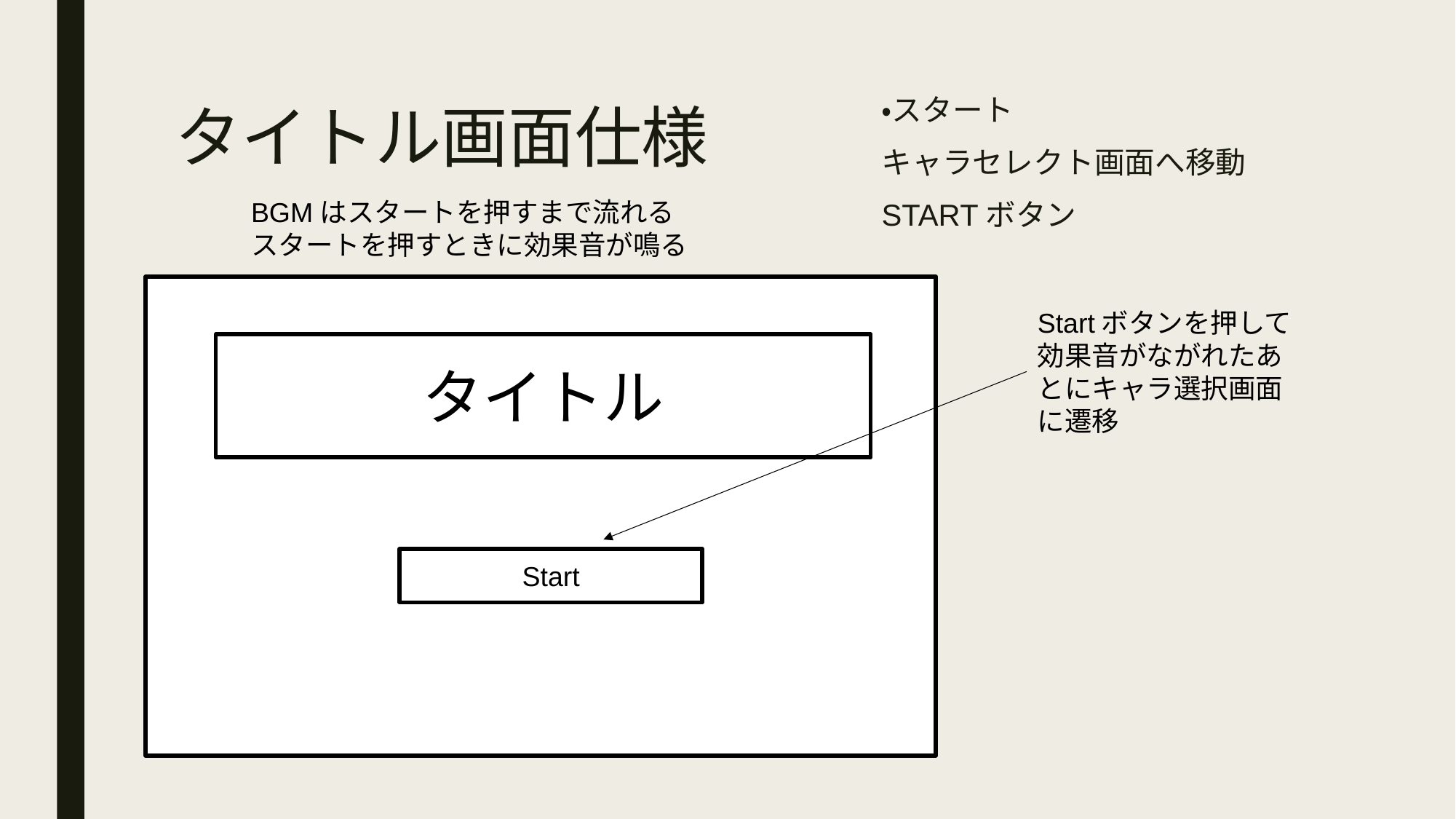

・スタート
キャラセレクト画面へ移動
STARTボタン

# タイトル画面仕様
BGMはスタートを押すまで流れる
スタートを押すときに効果音が鳴る

Startボタンを押して効果音がながれたあとにキャラ選択画面に遷移
タイトル
Start